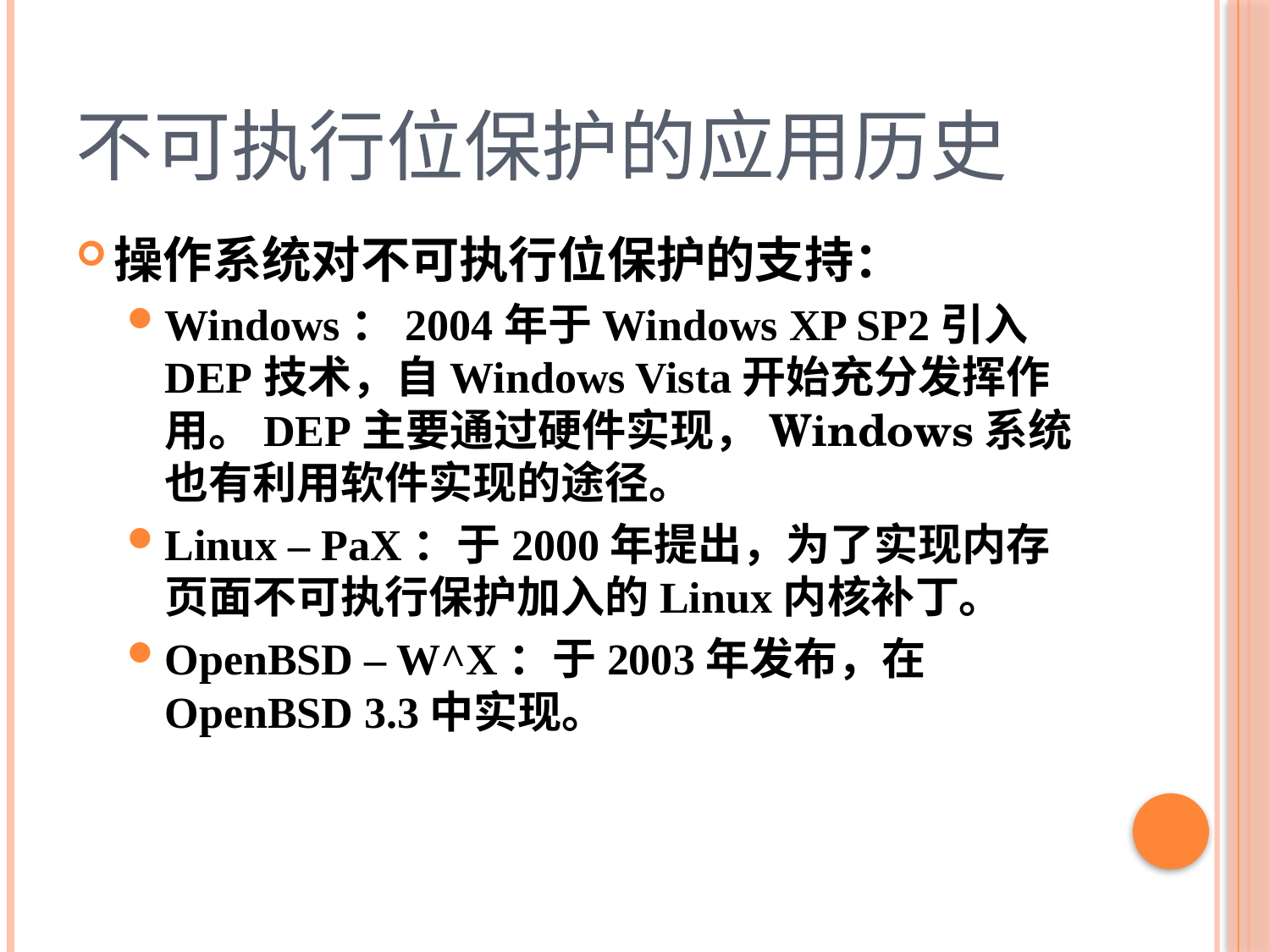

# 不可执行位保护的应用历史
操作系统对不可执行位保护的支持：
Windows：2004年于Windows XP SP2引入DEP技术，自Windows Vista开始充分发挥作用。DEP主要通过硬件实现，Windows系统也有利用软件实现的途径。
Linux – PaX：于2000年提出，为了实现内存页面不可执行保护加入的Linux内核补丁。
OpenBSD – W^X：于2003年发布，在OpenBSD 3.3中实现。